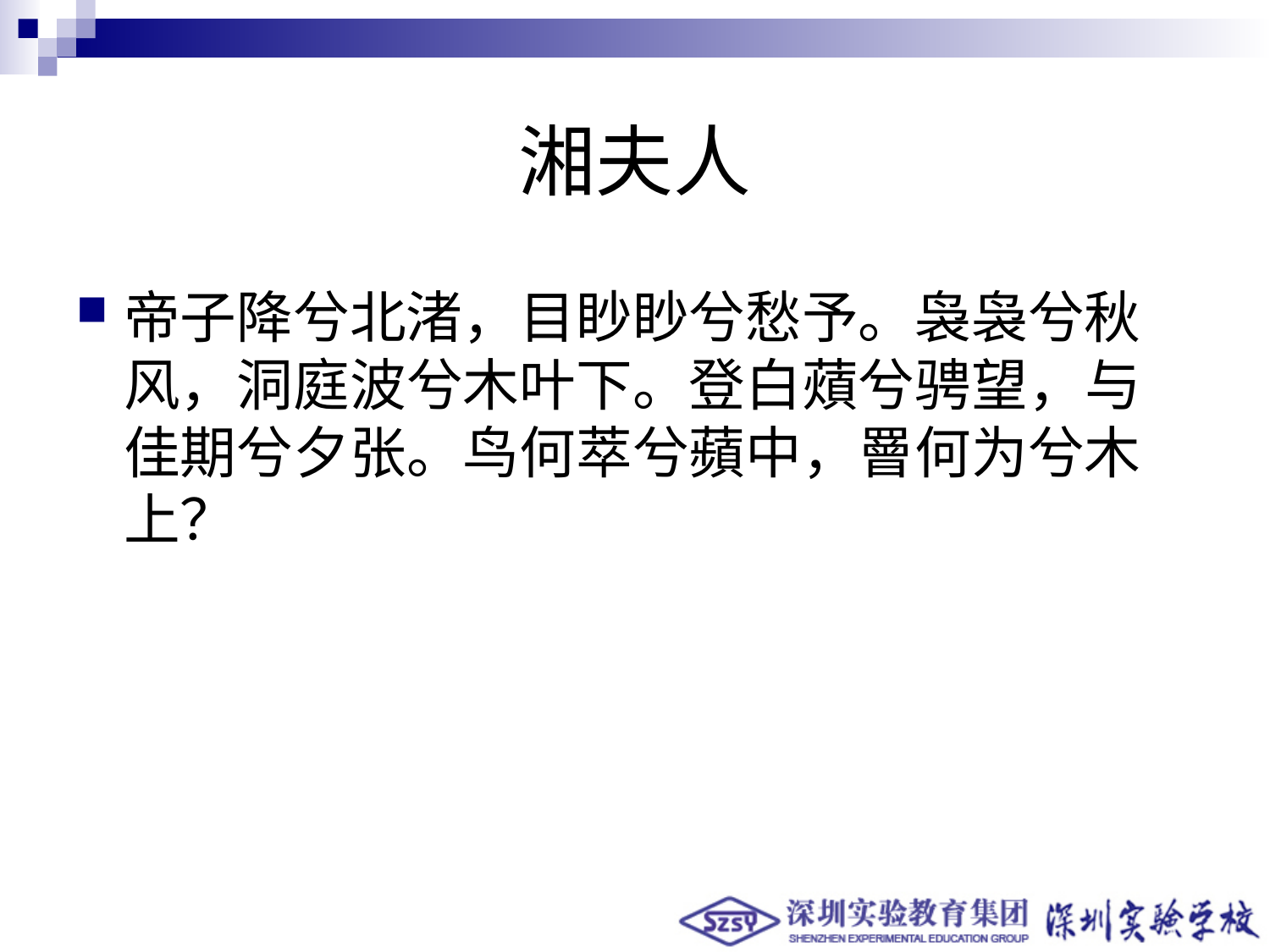

# 湘夫人
帝子降兮北渚，目眇眇兮愁予。袅袅兮秋风，洞庭波兮木叶下。登白薠兮骋望，与佳期兮夕张。鸟何萃兮蘋中，罾何为兮木上？